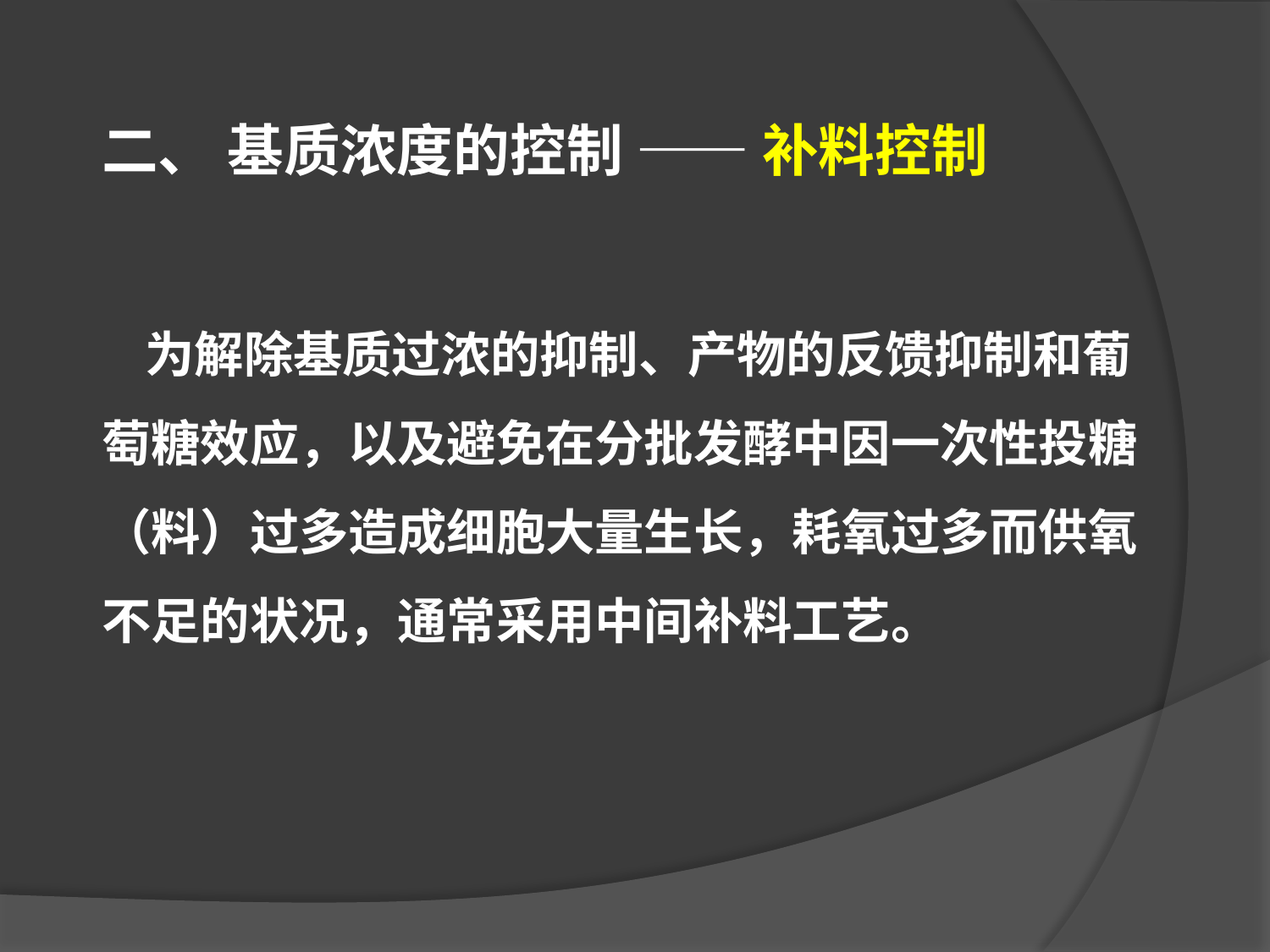

二、 基质浓度的控制 —— 补料控制
     为解除基质过浓的抑制、产物的反馈抑制和葡萄糖效应，以及避免在分批发酵中因一次性投糖（料）过多造成细胞大量生长，耗氧过多而供氧不足的状况，通常采用中间补料工艺。